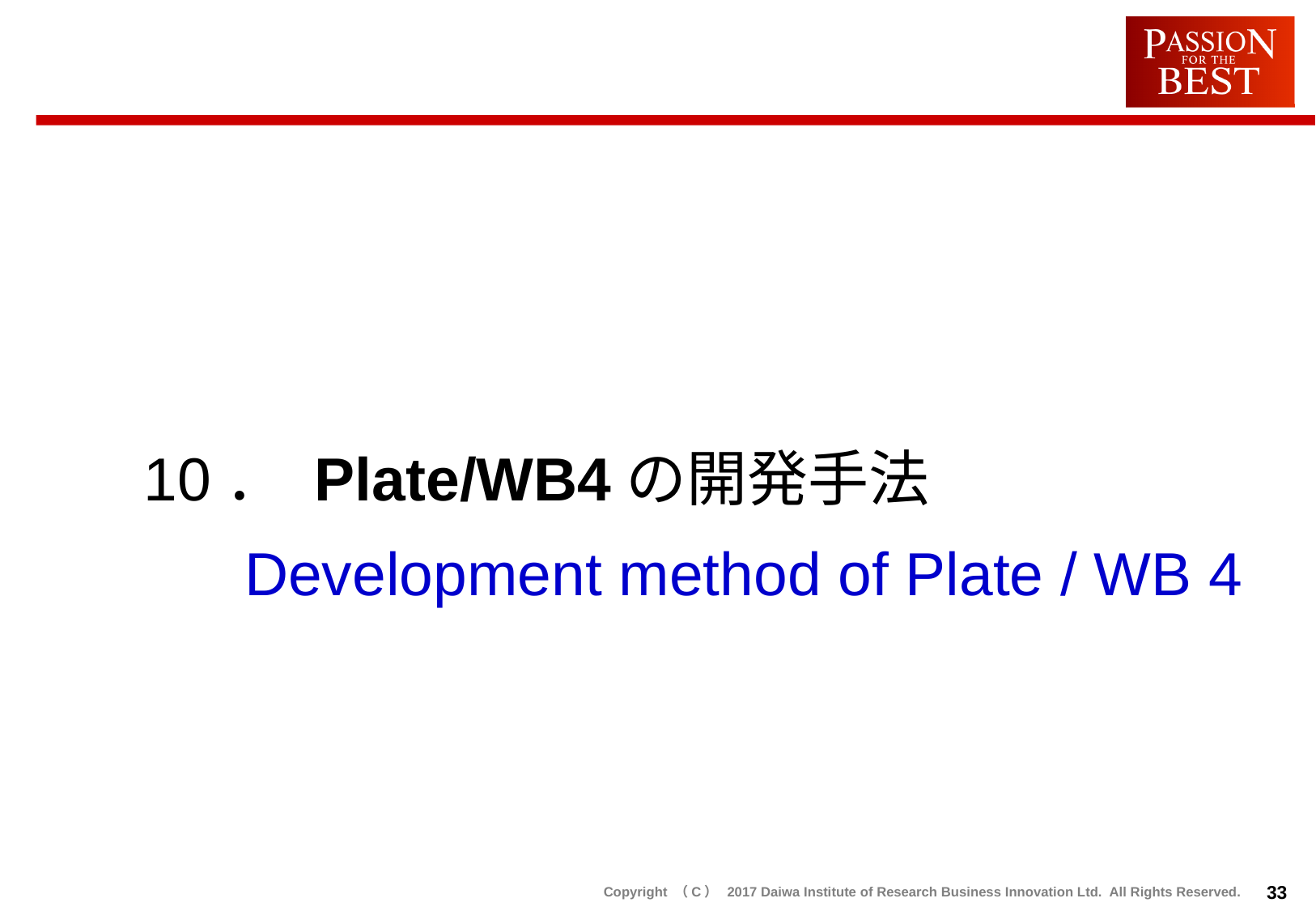

10． Plate/WB4の開発手法
      Development method of Plate / WB 4